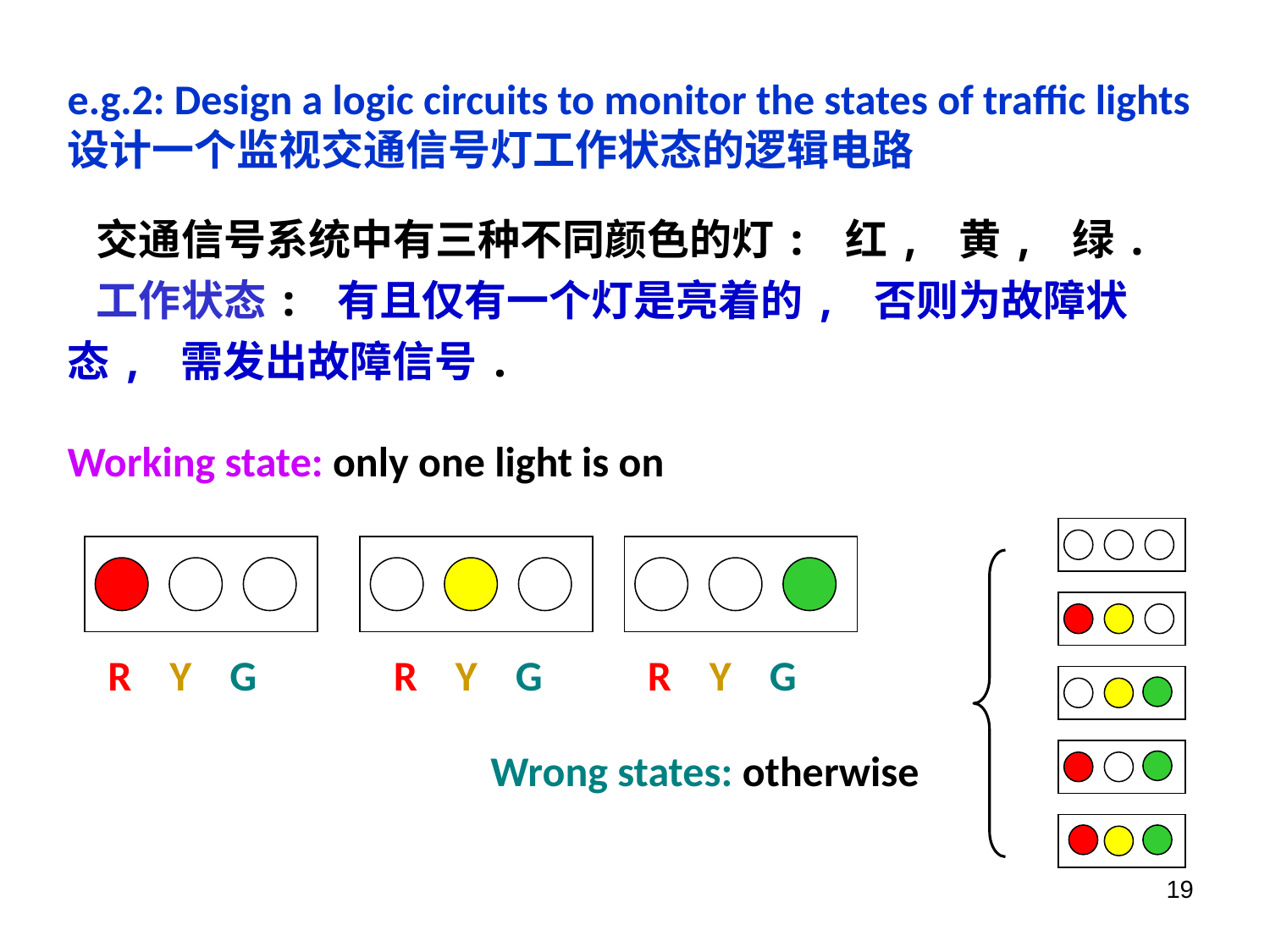

e.g.2: Design a logic circuits to monitor the states of traffic lights 设计一个监视交通信号灯工作状态的逻辑电路
  交通信号系统中有三种不同颜色的灯: 红, 黄, 绿.
  工作状态: 有且仅有一个灯是亮着的, 否则为故障状态, 需发出故障信号.
Working state: only one light is on

R    Y    G
R    Y    G
R    Y    G

Wrong states: otherwise

19